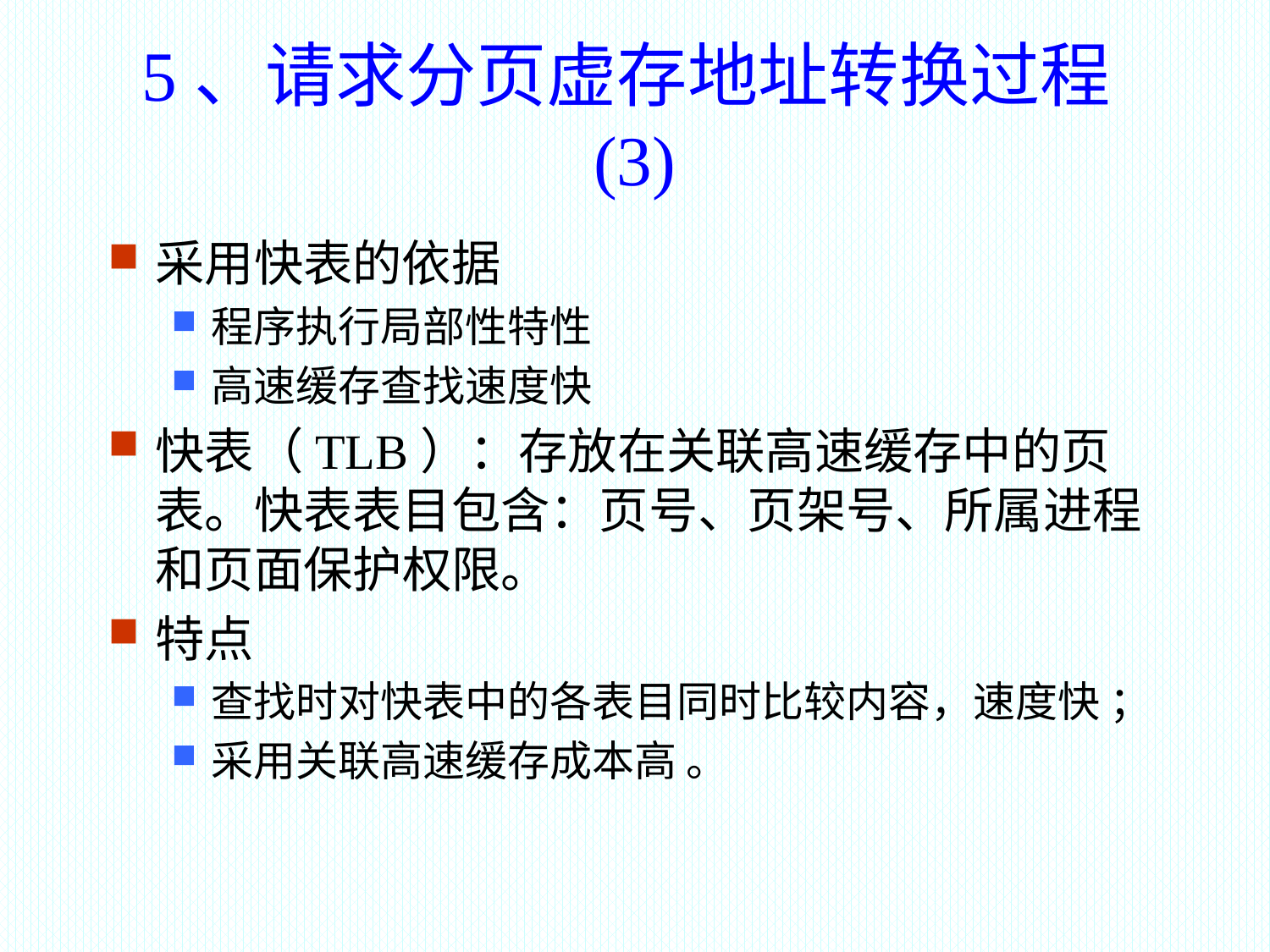

# 5、请求分页虚存地址转换过程(3)
采用快表的依据
程序执行局部性特性
高速缓存查找速度快
快表（TLB）：存放在关联高速缓存中的页表。快表表目包含：页号、页架号、所属进程和页面保护权限。
特点
查找时对快表中的各表目同时比较内容，速度快 ；
采用关联高速缓存成本高 。